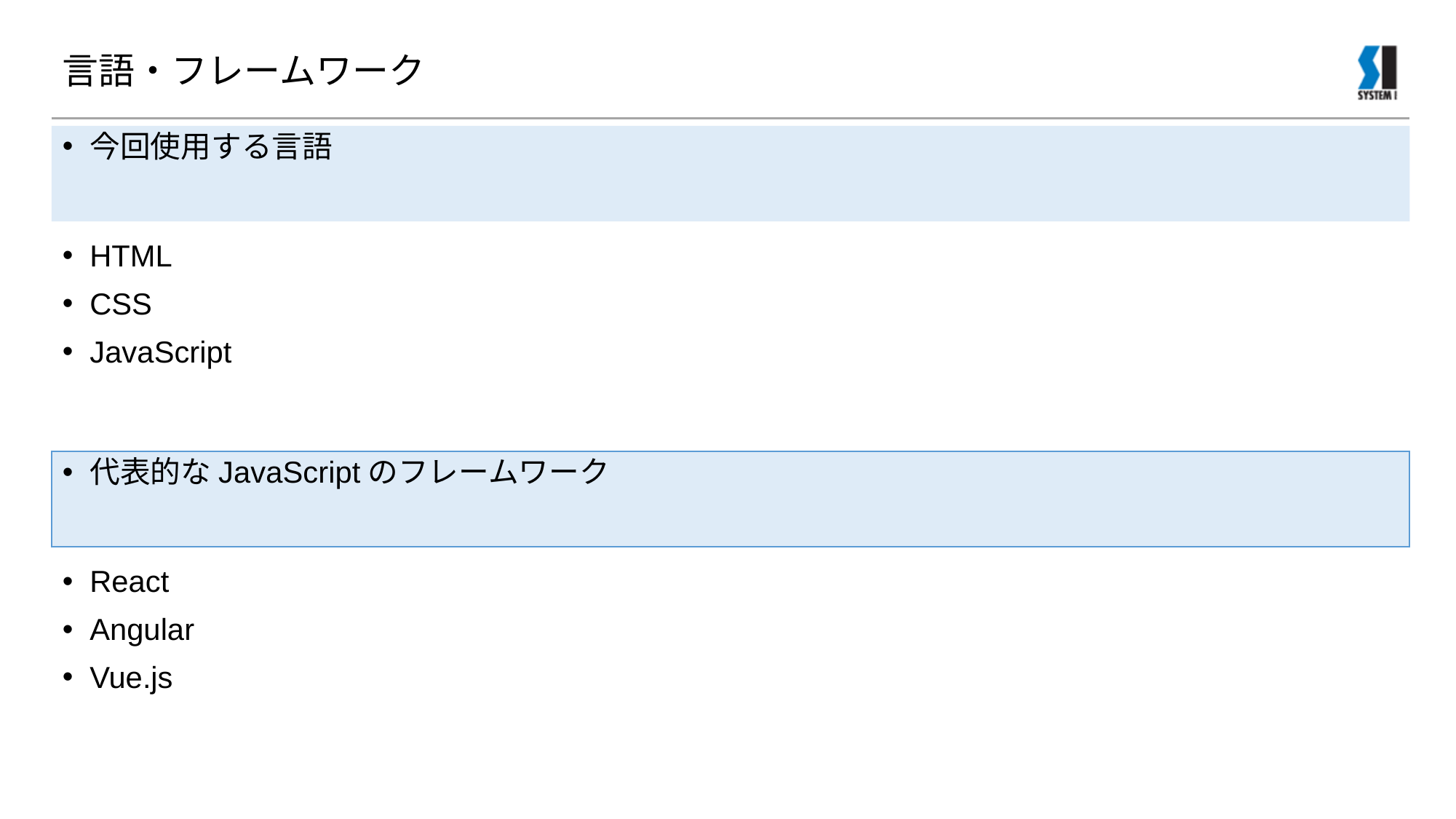

# 言語・フレームワーク
今回使用する言語
HTML
CSS
JavaScript

代表的なJavaScriptのフレームワーク

React
Angular
Vue.js